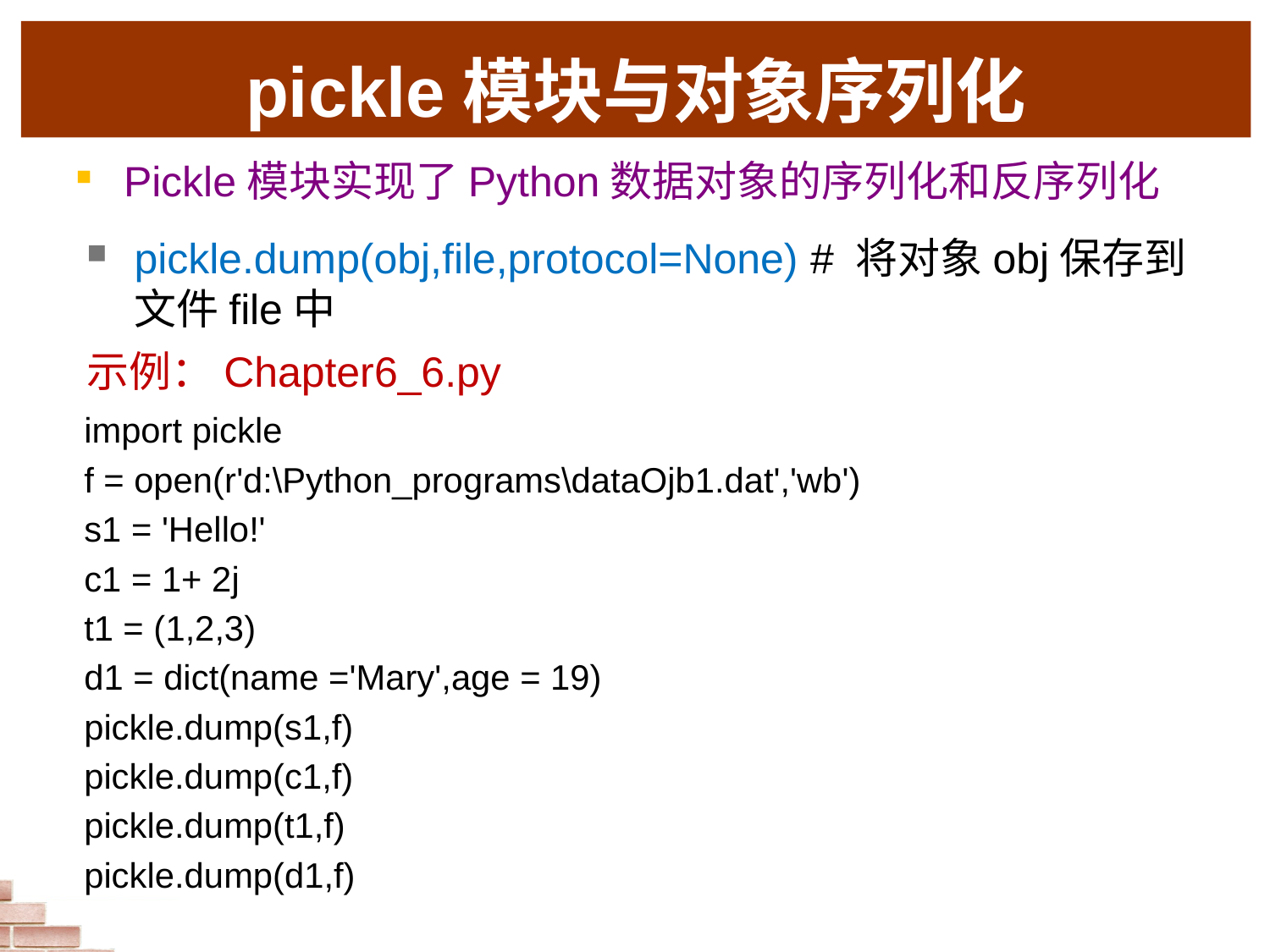

pickle模块与对象序列化
Pickle模块实现了Python数据对象的序列化和反序列化
pickle.dump(obj,file,protocol=None) # 将对象obj保存到文件file中
示例：Chapter6_6.py
import pickle
f = open(r'd:\Python_programs\dataOjb1.dat','wb')
s1 = 'Hello!'
c1 = 1+ 2j
t1 = (1,2,3)
d1 = dict(name ='Mary',age = 19)
pickle.dump(s1,f)
pickle.dump(c1,f)
pickle.dump(t1,f)
pickle.dump(d1,f)